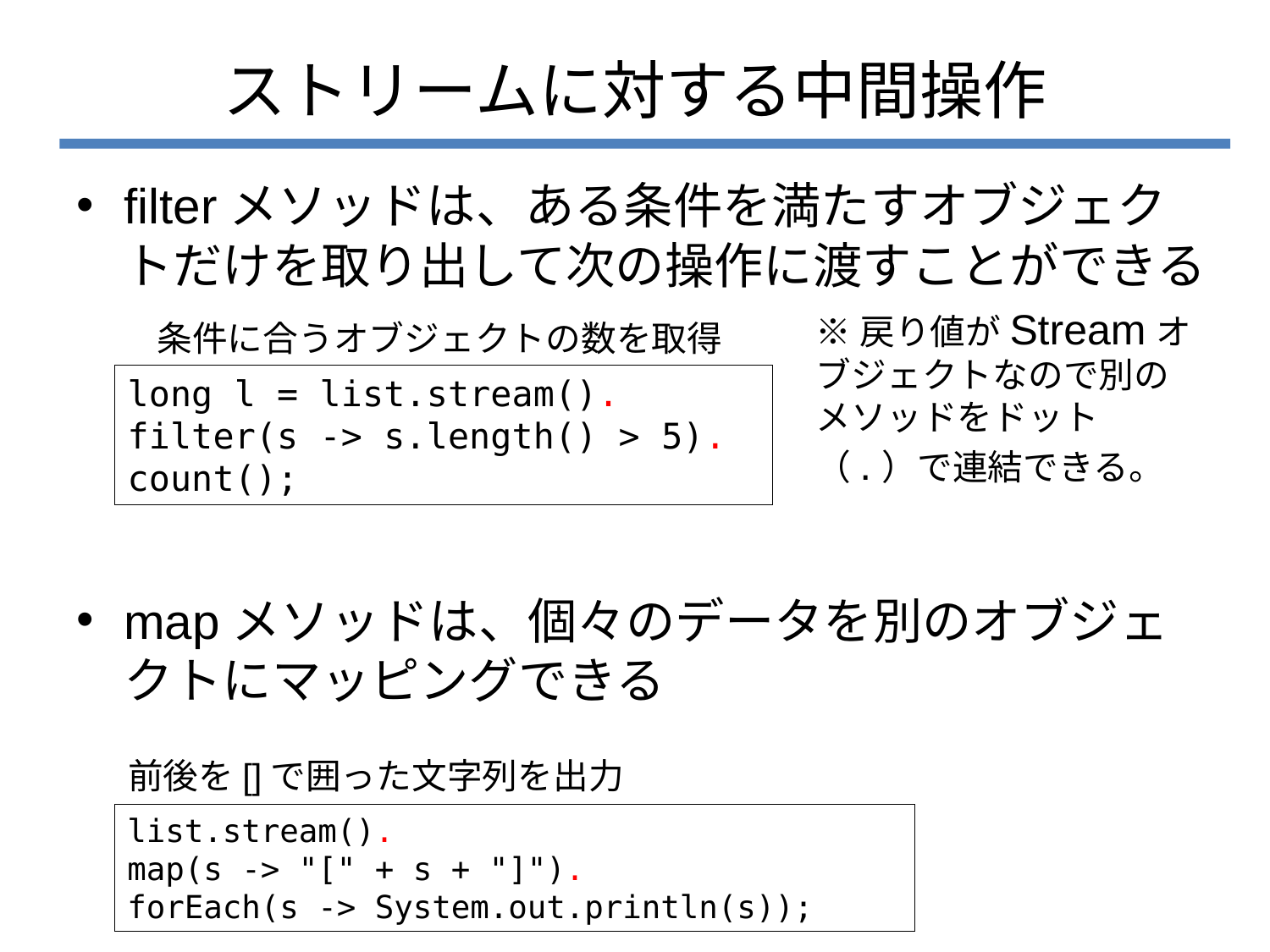

# ストリームに対する中間操作
filterメソッドは、ある条件を満たすオブジェクトだけを取り出して次の操作に渡すことができる

mapメソッドは、個々のデータを別のオブジェクトにマッピングできる
※戻り値がStreamオブジェクトなので別のメソッドをドット（.）で連結できる。
条件に合うオブジェクトの数を取得
long l = list.stream().
filter(s -> s.length() > 5).
count();
前後を[]で囲った文字列を出力
list.stream().
map(s -> "[" + s + "]").
forEach(s -> System.out.println(s));